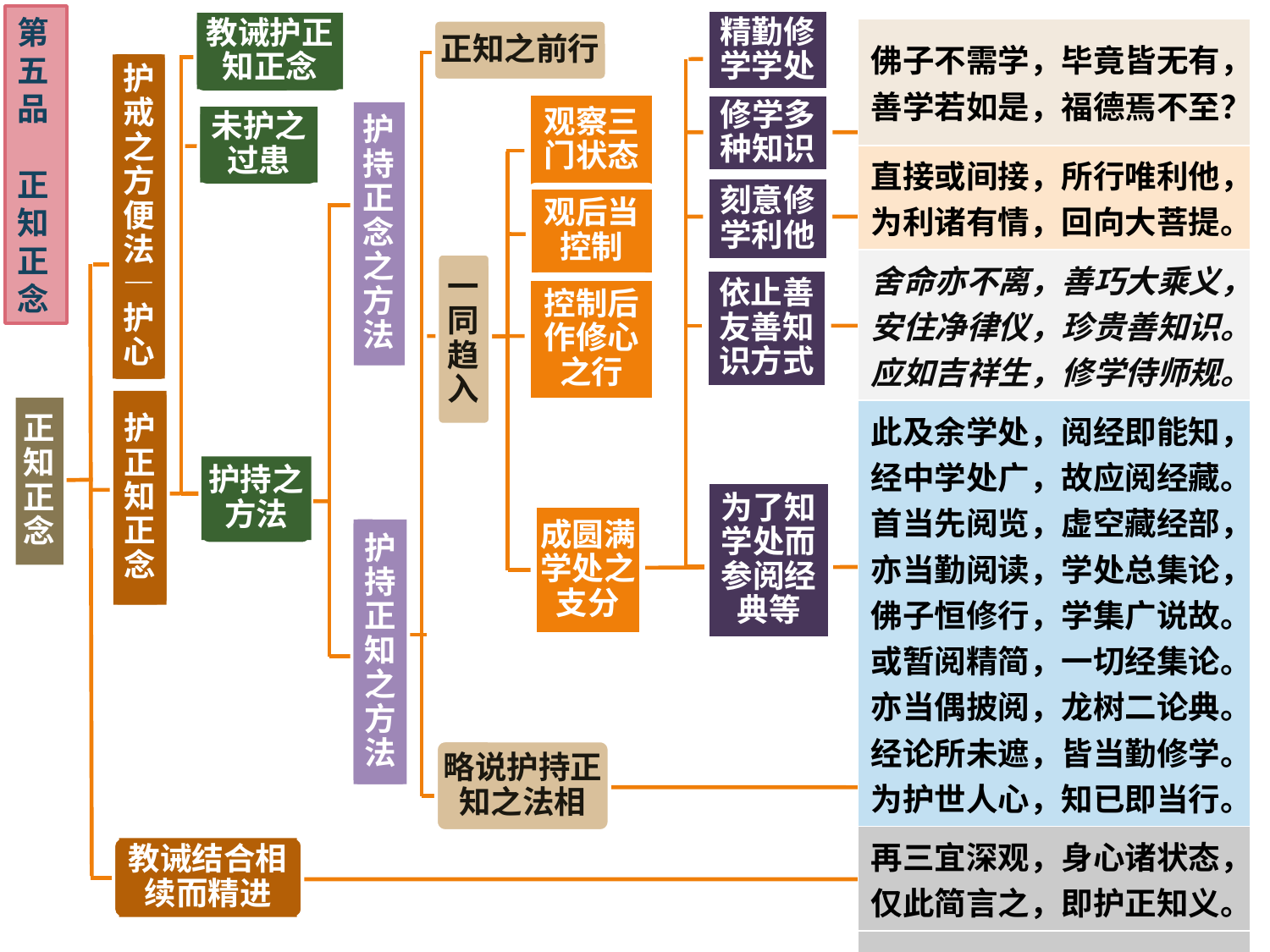

第五品
   正知正念

精勤修学学处

教诫护正知正念
| 佛子不需学，毕竟皆无有，善学若如是，福德焉不至？ |
| --- |
| 直接或间接，所行唯利他，为利诸有情，回向大菩提。 |
| 舍命亦不离，善巧大乘义，安住净律仪，珍贵善知识。应如吉祥生，修学侍师规。 |
| 此及余学处，阅经即能知，经中学处广，故应阅经藏。首当先阅览，虚空藏经部，亦当勤阅读，学处总集论，佛子恒修行，学集广说故。或暂阅精简，一切经集论。亦当偶披阅，龙树二论典。经论所未遮，皆当勤修学。为护世人心，知已即当行。 |
| 再三宜深观，身心诸状态，仅此简言之，即护正知义。 |
| 法应恭谨行，徒说岂有益？唯阅疗病方，疾患云何愈？ |

正知之前行

护戒之方便法—护心

观察三门状态

修学多种知识

护持正念之方法

未护之过患

刻意修学利他

观后当控制

一同趋入

依止善友善知识方式

控制后作修心之行

护正知正念

正知正念

护持之方法
为了知学处而参阅经典等

成圆满学处之支分

护持正知之方法

略说护持正知之法相

教诫结合相续而精进

11